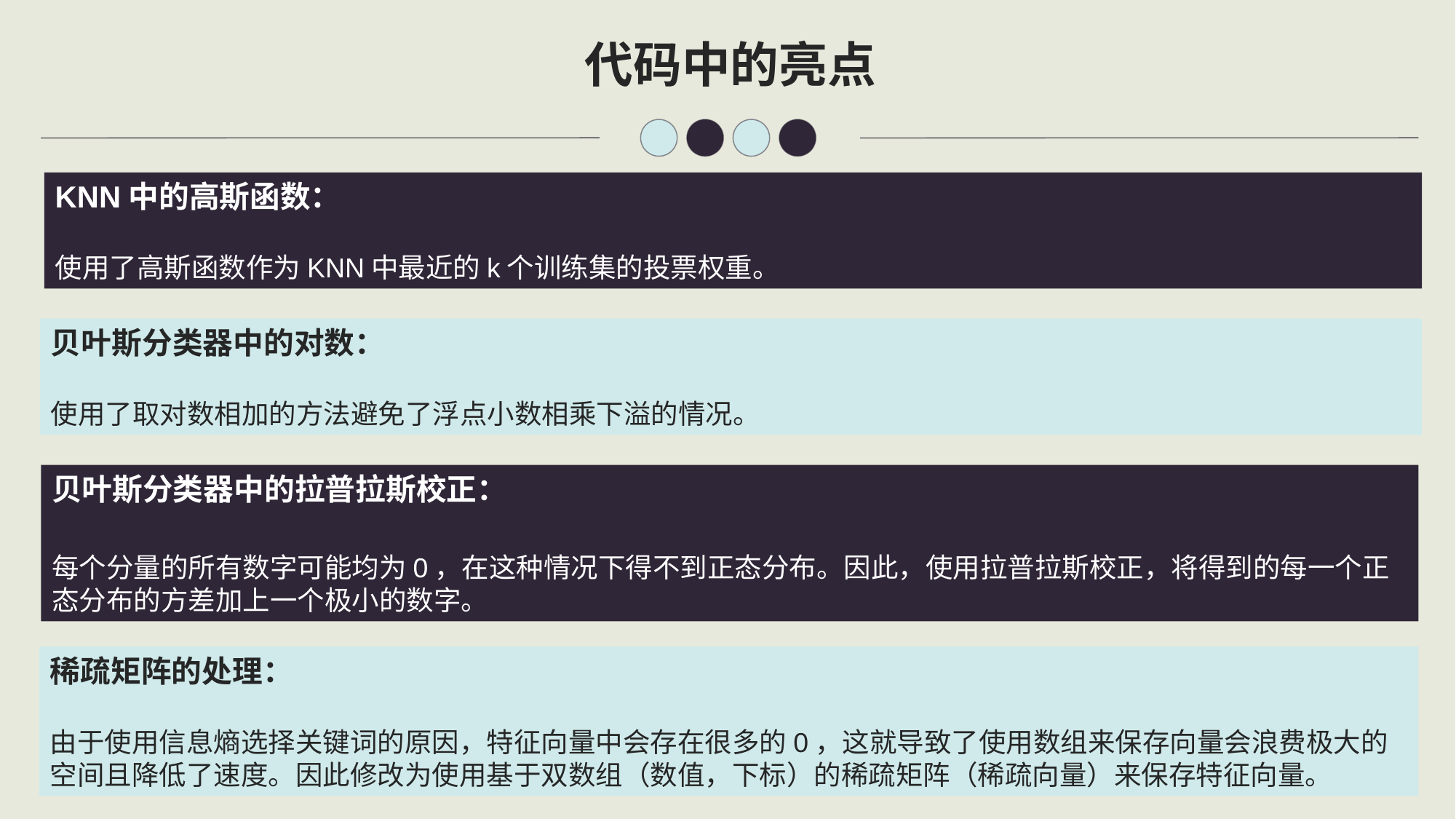

代码中的亮点

KNN中的高斯函数：

使用了高斯函数作为KNN中最近的k个训练集的投票权重。
贝叶斯分类器中的对数：

使用了取对数相加的方法避免了浮点小数相乘下溢的情况。
贝叶斯分类器中的拉普拉斯校正：

每个分量的所有数字可能均为0，在这种情况下得不到正态分布。因此，使用拉普拉斯校正，将得到的每一个正态分布的方差加上一个极小的数字。
稀疏矩阵的处理：

由于使用信息熵选择关键词的原因，特征向量中会存在很多的0，这就导致了使用数组来保存向量会浪费极大的空间且降低了速度。因此修改为使用基于双数组（数值，下标）的稀疏矩阵（稀疏向量）来保存特征向量。